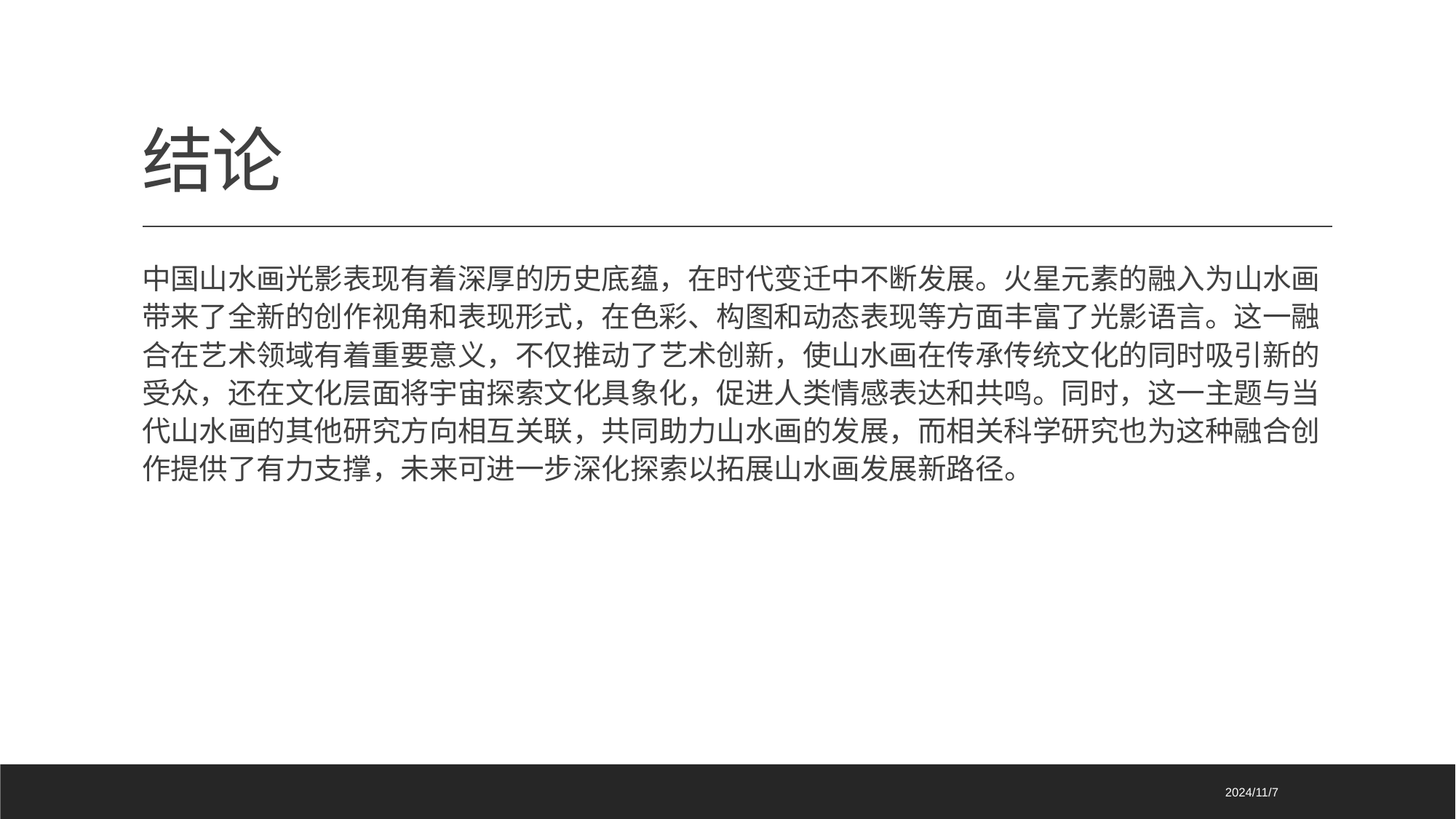

# 结论
中国山水画光影表现有着深厚的历史底蕴，在时代变迁中不断发展。火星元素的融入为山水画带来了全新的创作视角和表现形式，在色彩、构图和动态表现等方面丰富了光影语言。这一融合在艺术领域有着重要意义，不仅推动了艺术创新，使山水画在传承传统文化的同时吸引新的受众，还在文化层面将宇宙探索文化具象化，促进人类情感表达和共鸣。同时，这一主题与当代山水画的其他研究方向相互关联，共同助力山水画的发展，而相关科学研究也为这种融合创作提供了有力支撑，未来可进一步深化探索以拓展山水画发展新路径。

2024/11/7